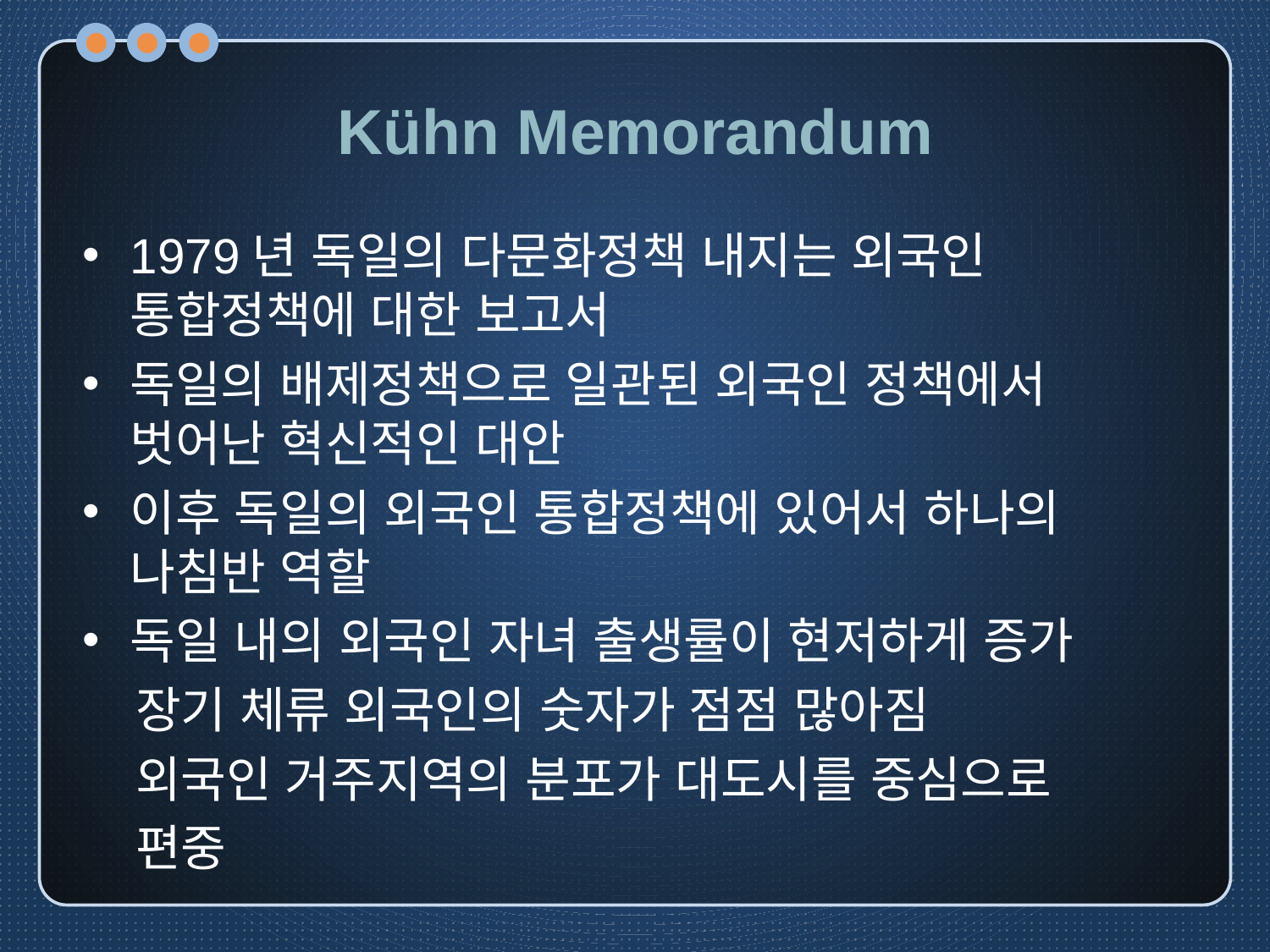

# Kühn Memorandum
1979년 독일의 다문화정책 내지는 외국인 통합정책에 대한 보고서
독일의 배제정책으로 일관된 외국인 정책에서 벗어난 혁신적인 대안
이후 독일의 외국인 통합정책에 있어서 하나의 나침반 역할
독일 내의 외국인 자녀 출생률이 현저하게 증가
   장기 체류 외국인의 숫자가 점점 많아짐
   외국인 거주지역의 분포가 대도시를 중심으로
   편중